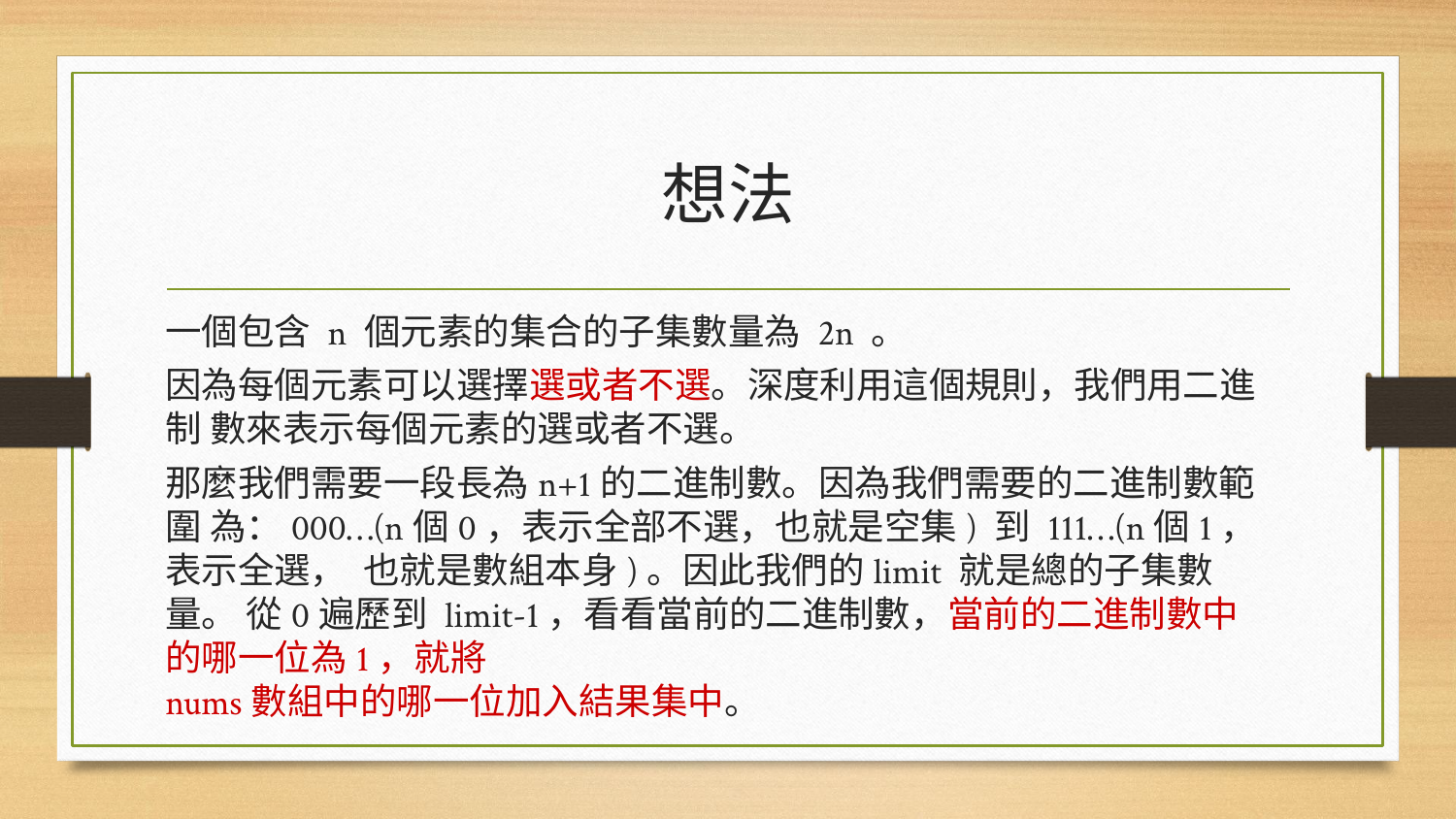

# 想法

一個包含 n 個元素的集合的子集數量為 2n 。
因為每個元素可以選擇選或者不選。深度利用這個規則，我們用二進制 數來表示每個元素的選或者不選。
那麼我們需要一段長為n+1的二進制數。因為我們需要的二進制數範圍 為：000…(n個0，表示全部不選，也就是空集) 到 111…(n個1，表示全選，  也就是數組本身)。因此我們的limit 就是總的子集數量。 從0遍歷到 limit-1，看看當前的二進制數，當前的二進制數中的哪一位為1，就將
nums數組中的哪一位加入結果集中。